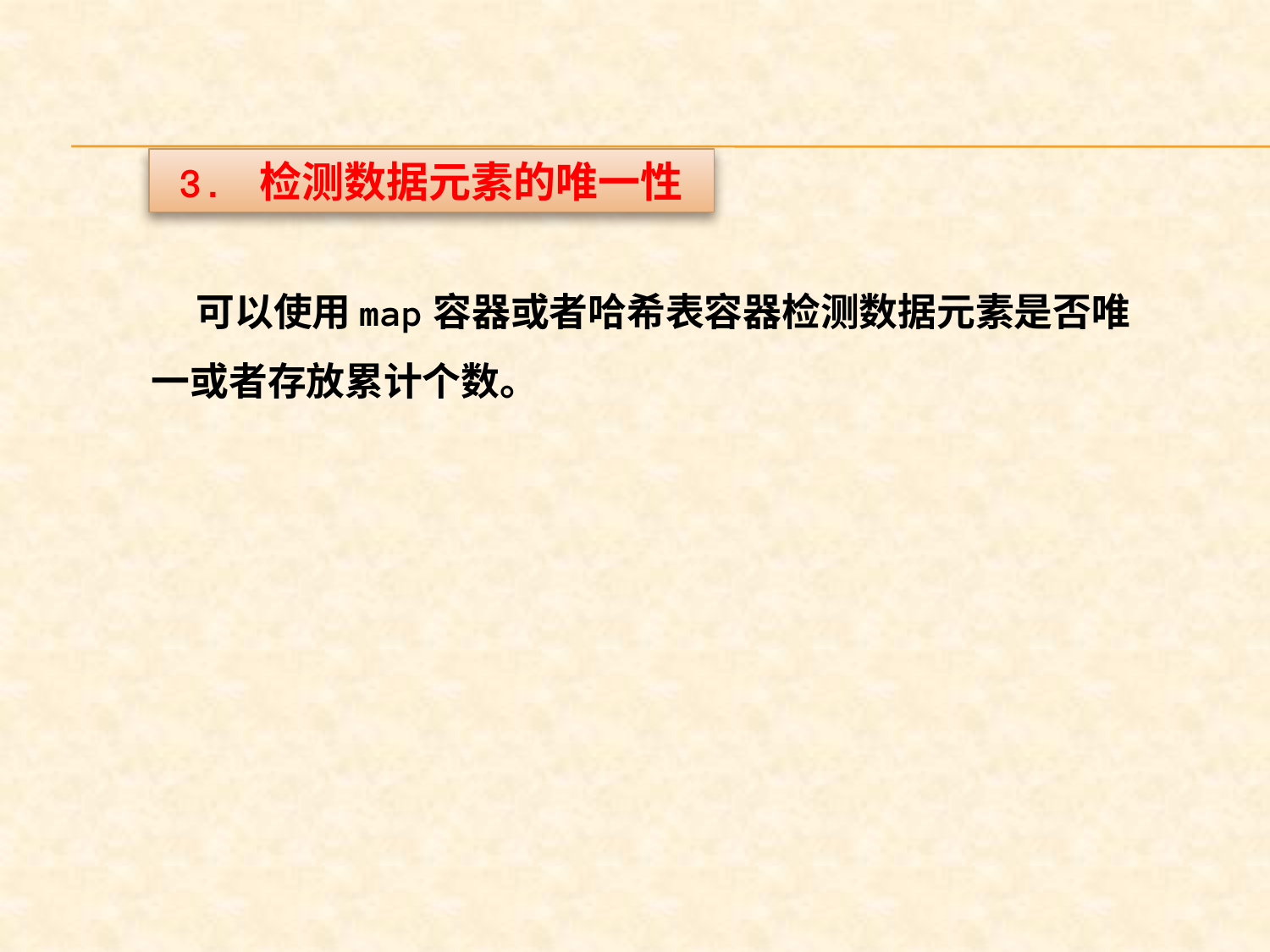

3. 检测数据元素的唯一性
    可以使用map容器或者哈希表容器检测数据元素是否唯一或者存放累计个数。